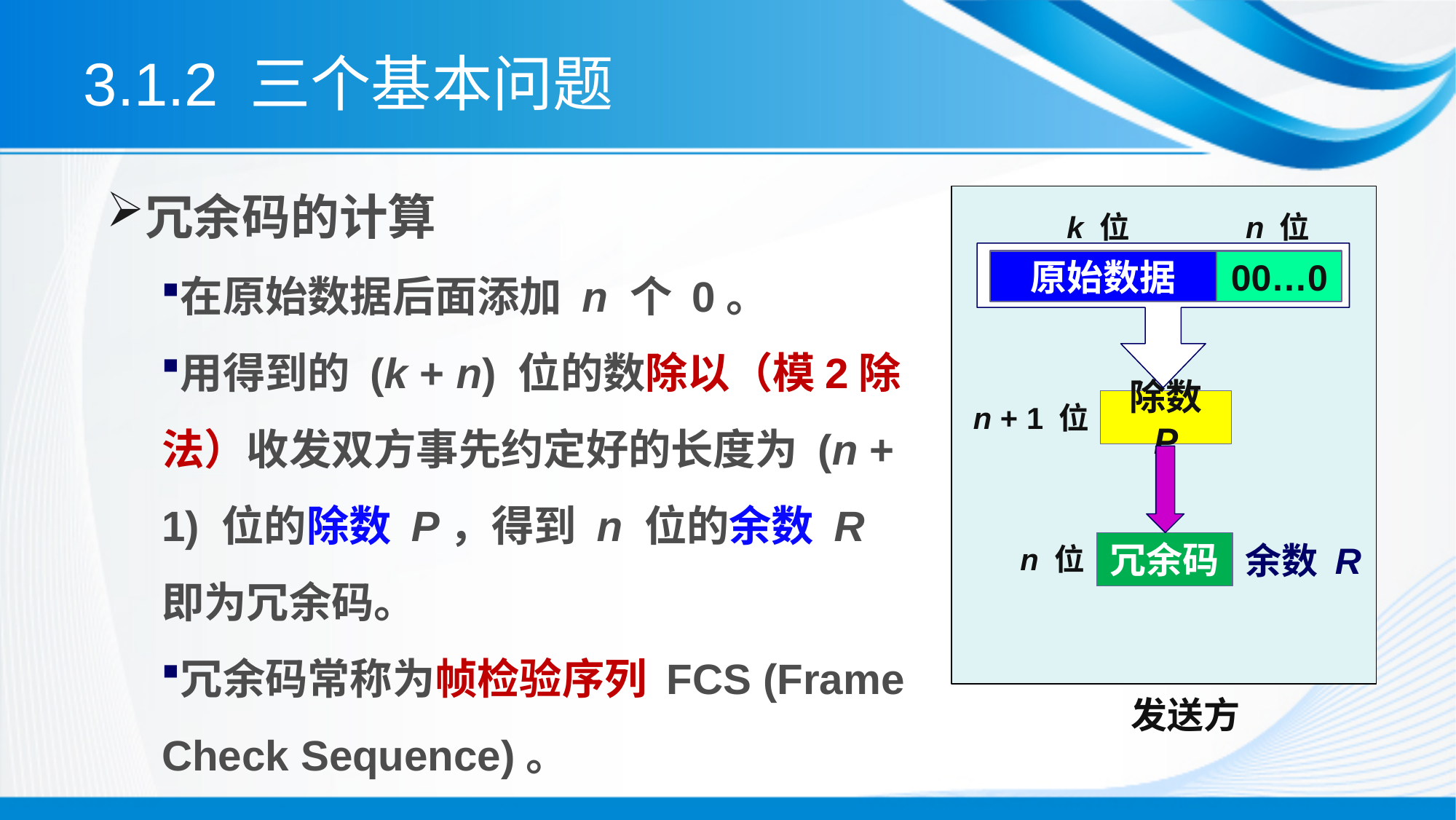

# 3.1.2 三个基本问题
冗余码的计算
在原始数据后面添加 n 个 0。
用得到的 (k + n) 位的数除以（模2除法）收发双方事先约定好的长度为 (n + 1) 位的除数 P，得到 n 位的余数 R 即为冗余码。
冗余码常称为帧检验序列 FCS (Frame Check Sequence)。

k 位
n 位

原始数据
00…0
除数 P
n + 1 位

冗余码
余数 R
n 位
发送方